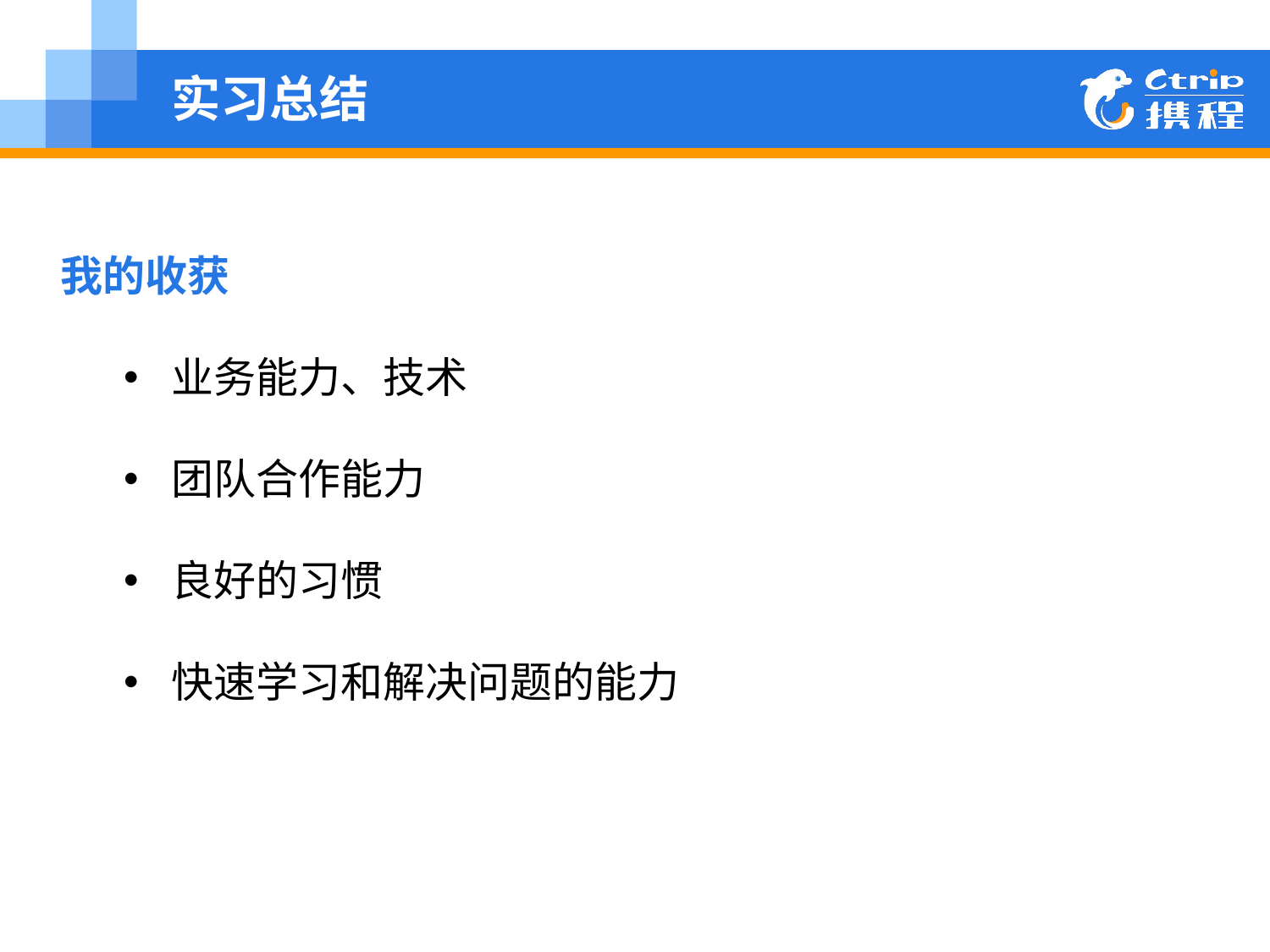

# 实习总结
我的收获

业务能力、技术

团队合作能力

良好的习惯

快速学习和解决问题的能力
11